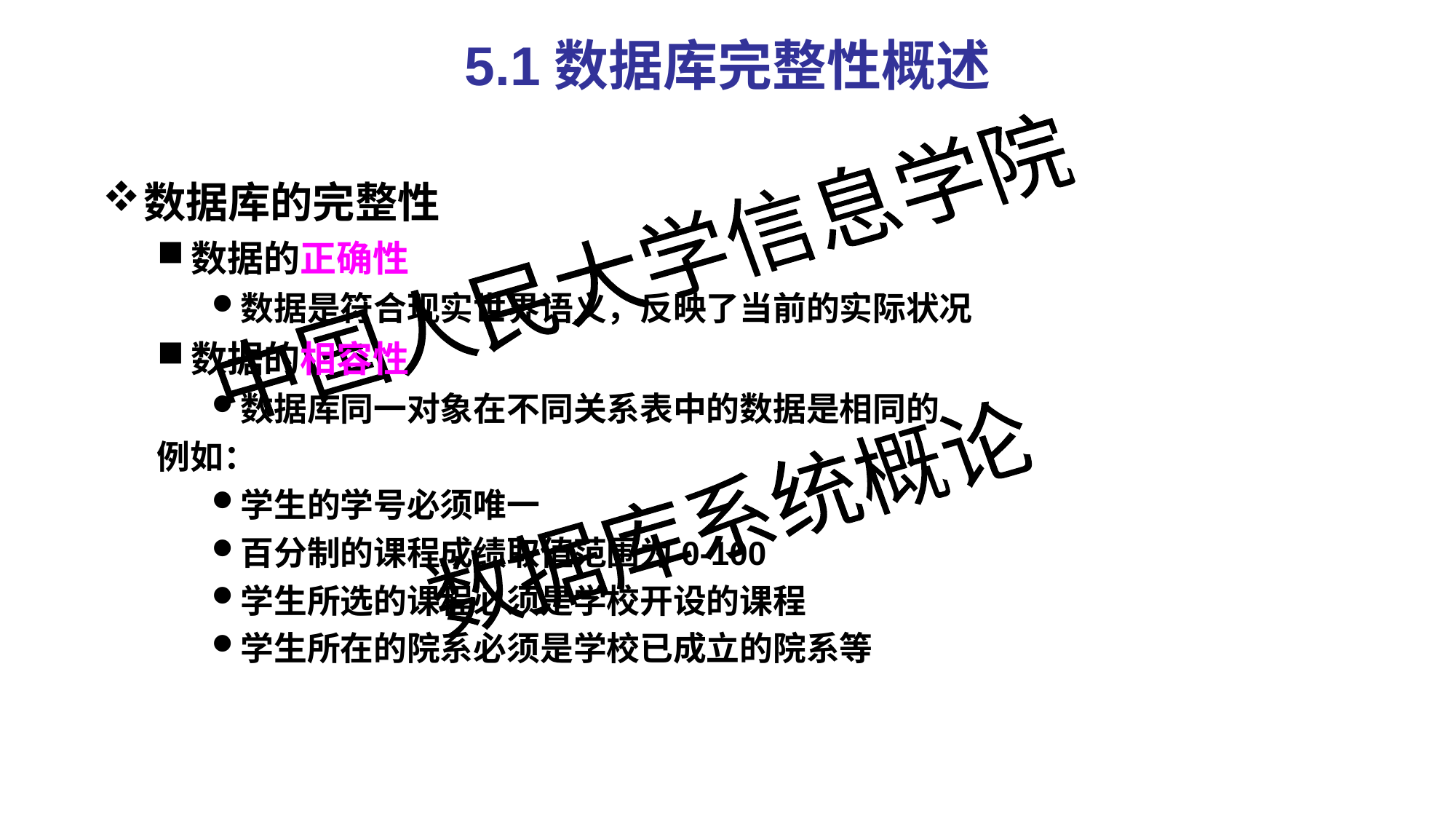

5.1数据库完整性概述
数据库的完整性
数据的正确性
数据是符合现实世界语义，反映了当前的实际状况
数据的相容性
数据库同一对象在不同关系表中的数据是相同的
例如：
学生的学号必须唯一
百分制的课程成绩取值范围为0-100
学生所选的课程必须是学校开设的课程
学生所在的院系必须是学校已成立的院系等